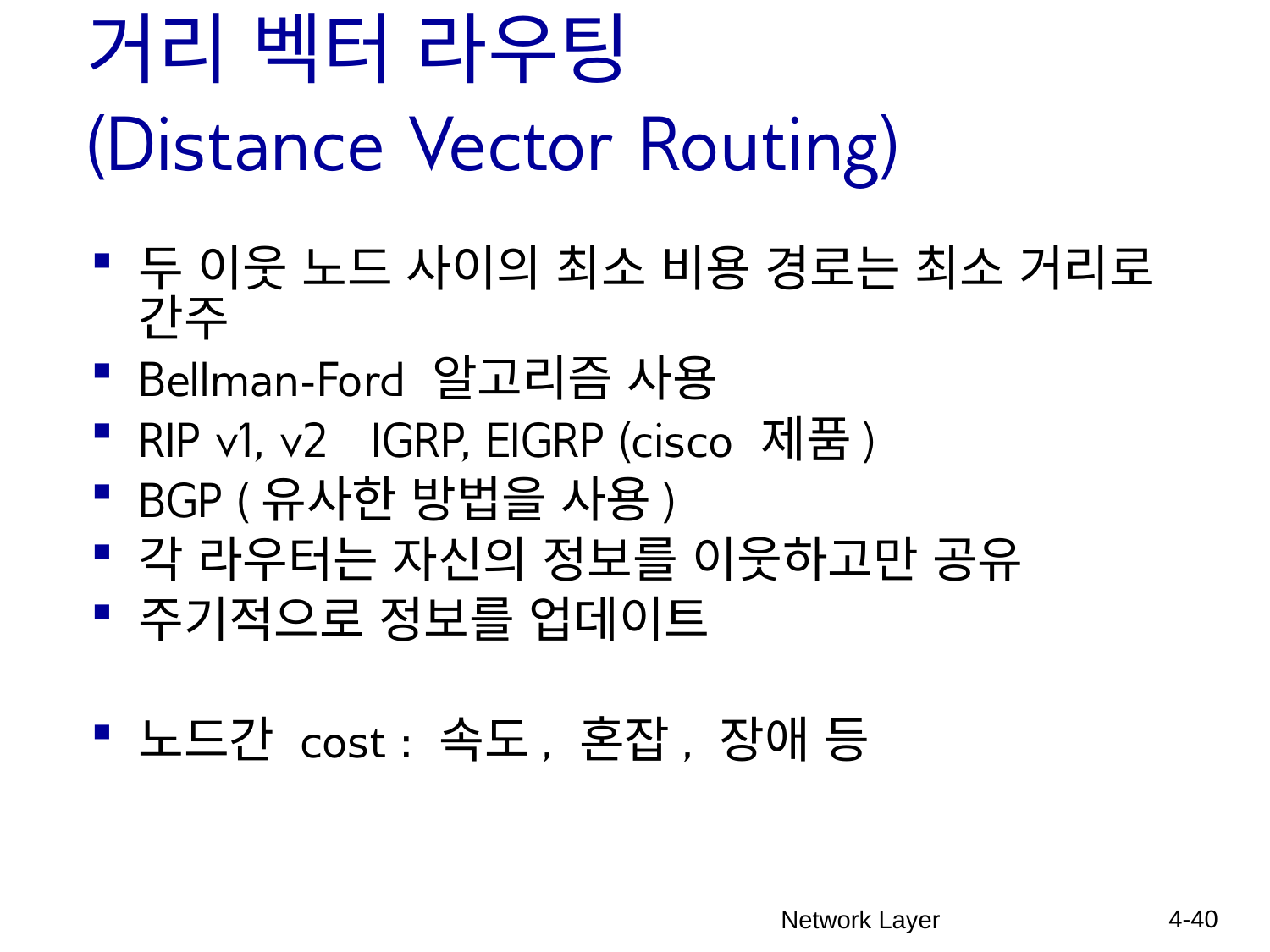

# 거리 벡터 라우팅 (Distance Vector Routing)
두 이웃 노드 사이의 최소 비용 경로는 최소 거리로 간주
Bellman-Ford 알고리즘 사용
RIP v1, v2   IGRP, EIGRP (cisco 제품)
BGP (유사한 방법을 사용)
각 라우터는 자신의 정보를 이웃하고만 공유
주기적으로 정보를 업데이트

노드간 cost : 속도, 혼잡, 장애 등
4-40
Network Layer